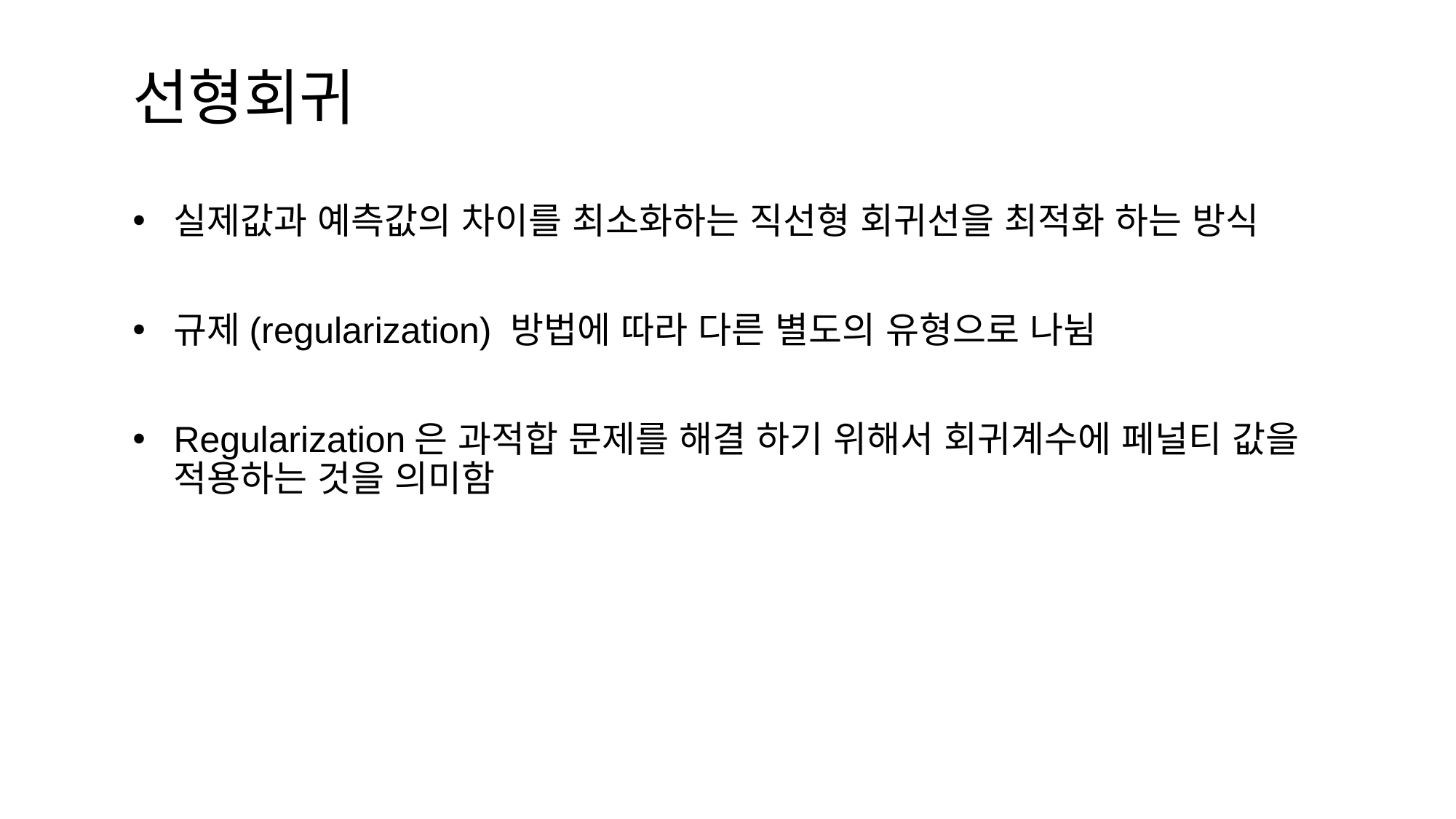

선형회귀

실제값과 예측값의 차이를 최소화하는 직선형 회귀선을 최적화 하는 방식

규제(regularization) 방법에 따라 다른 별도의 유형으로 나뉨

Regularization은 과적합 문제를 해결 하기 위해서 회귀계수에 페널티 값을 적용하는 것을 의미함